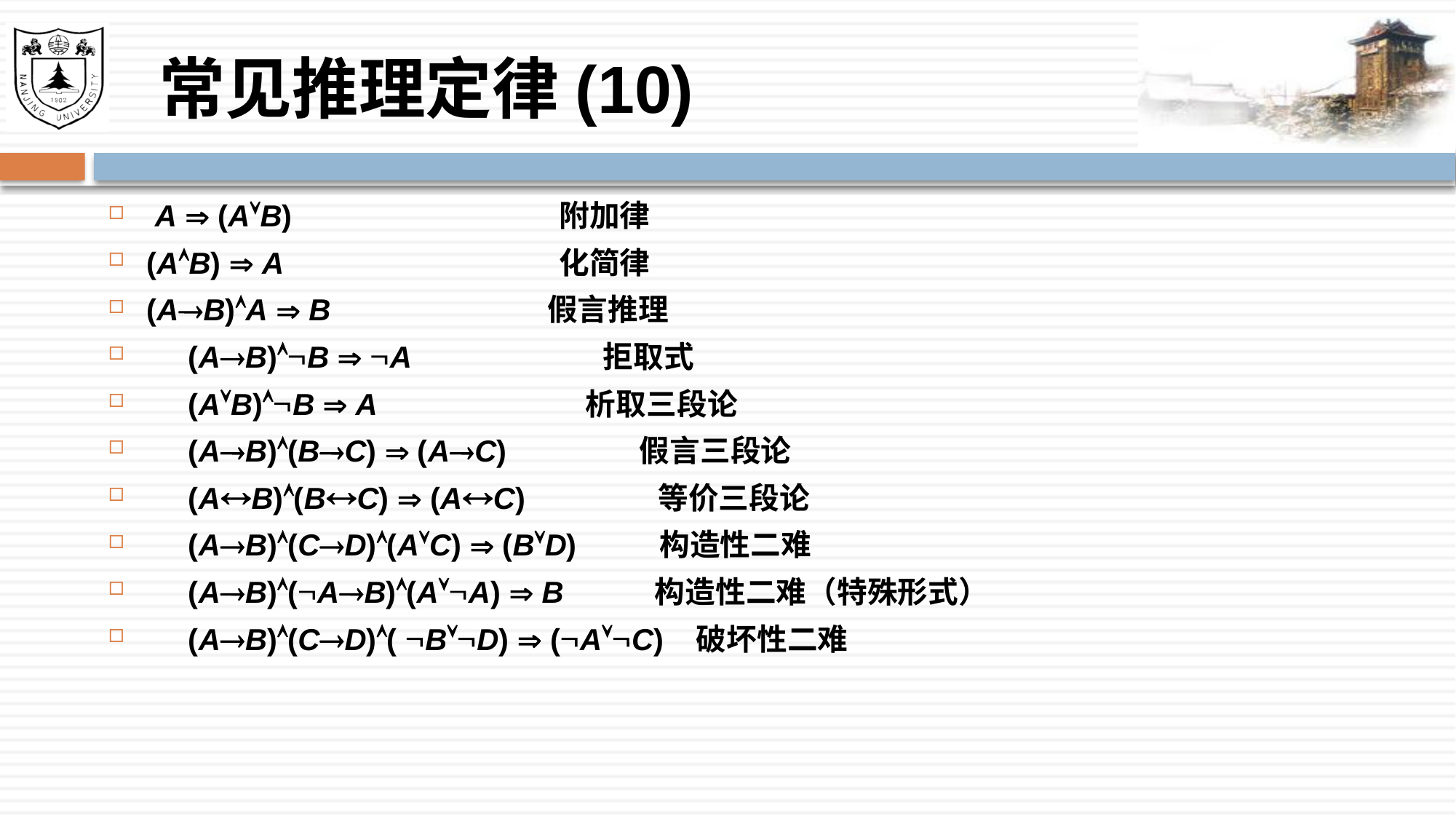

# 常见推理定律(10)
 A ⇒ (A∨B)                               附加律
(A∧B) ⇒ A                                化简律
(A→B)∧A ⇒ B                         假言推理
     (A→B)∧¬B ⇒ ¬A                      拒取式
     (A∨B)∧¬B ⇒ A                        析取三段论
     (A→B)∧(B→C) ⇒ (A→C)               假言三段论
     (A↔B)∧(B↔C) ⇒ (A↔C)               等价三段论
     (A→B)∧(C→D)∧(A∨C) ⇒ (B∨D)         构造性二难
     (A→B)∧(¬A→B)∧(A∨¬A) ⇒ B          构造性二难（特殊形式）
     (A→B)∧(C→D)∧( ¬B∨¬D) ⇒ (¬A∨¬C)   破坏性二难